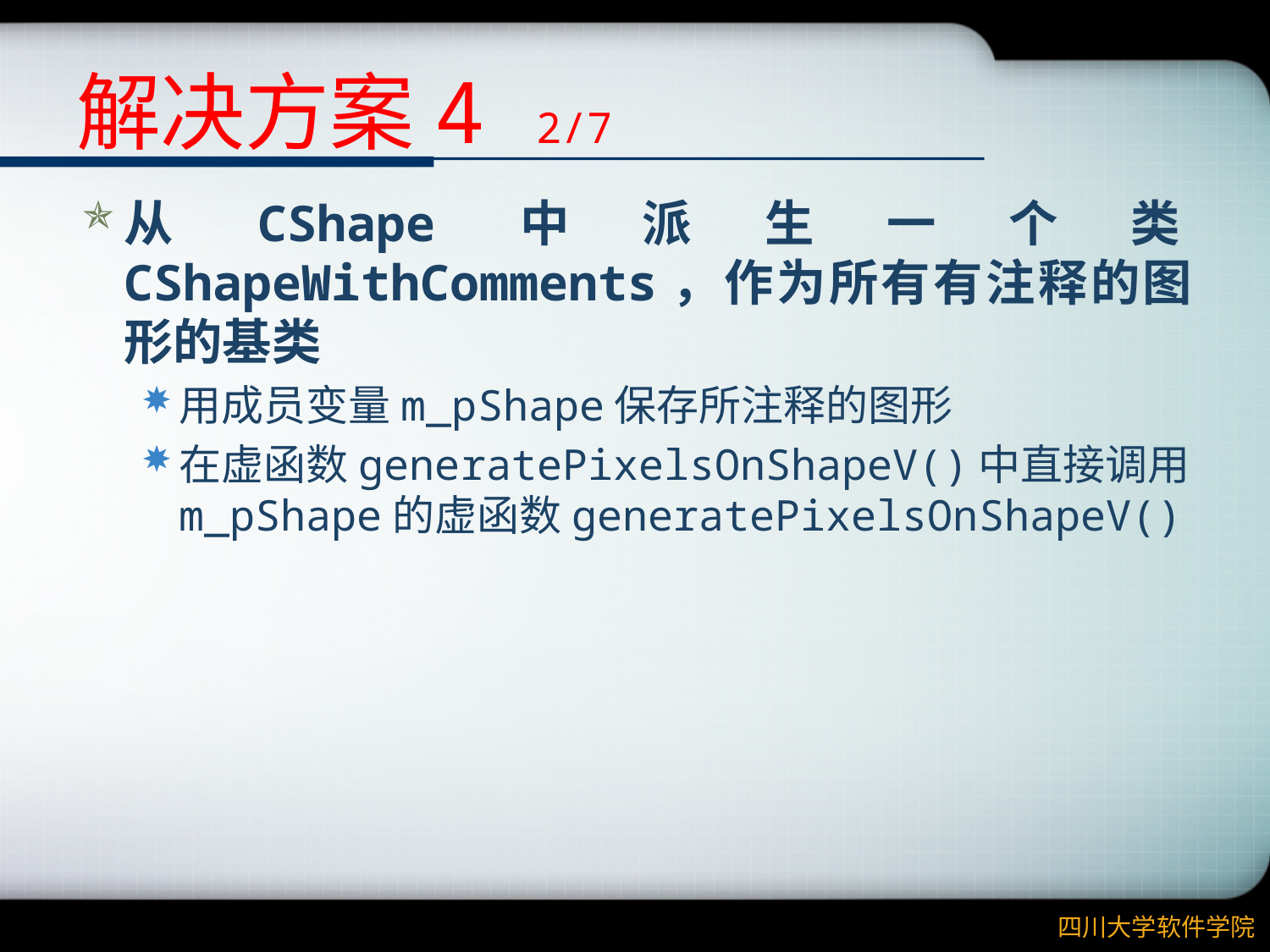

# 解决方案4 2/7
从CShape中派生一个类CShapeWithComments，作为所有有注释的图形的基类
用成员变量m_pShape保存所注释的图形
在虚函数generatePixelsOnShapeV()中直接调用m_pShape的虚函数generatePixelsOnShapeV()